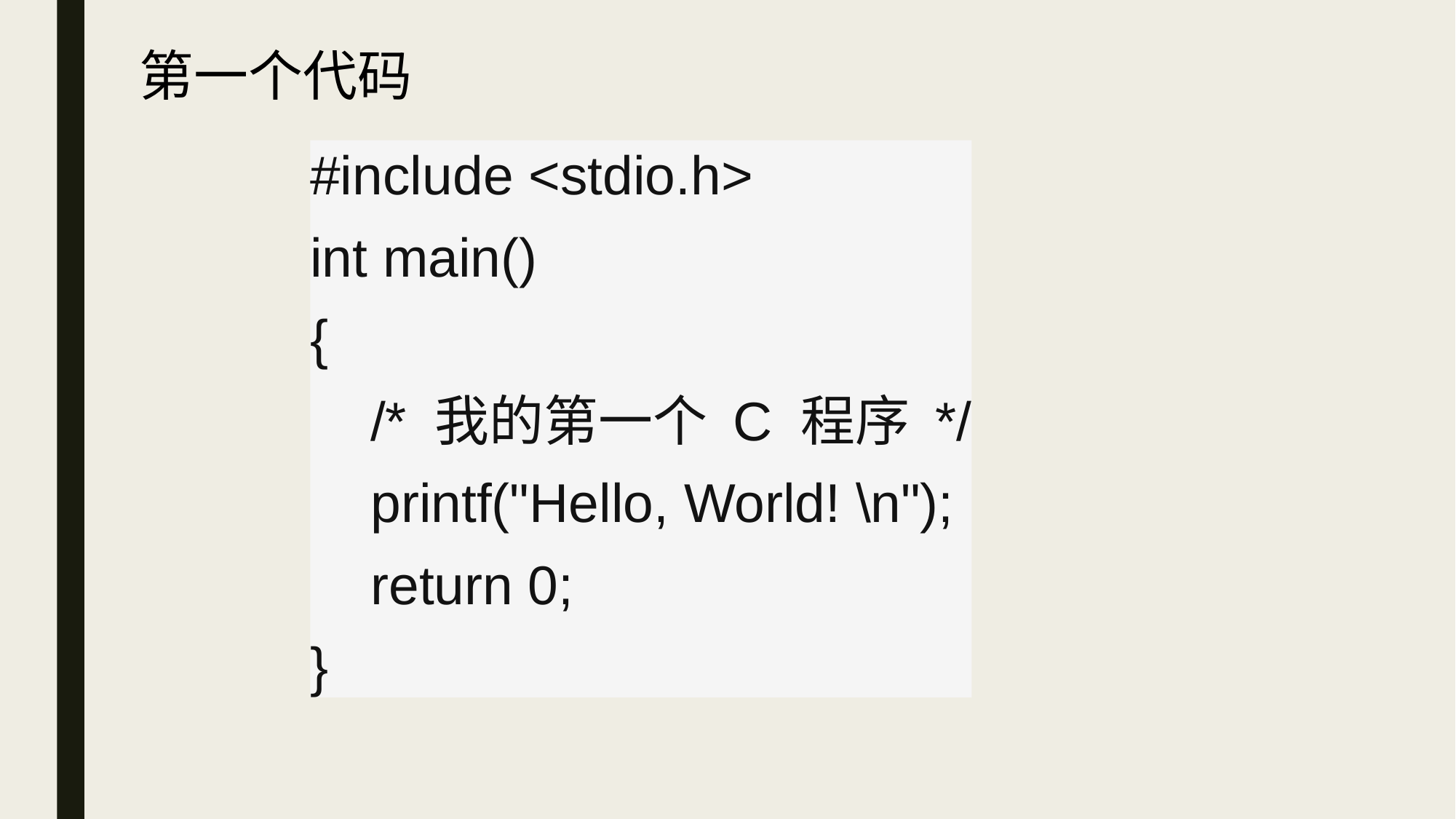

第一个代码
#include <stdio.h>
int main()
{
    /* 我的第一个 C 程序 */
    printf("Hello, World! \n");
    return 0;
}